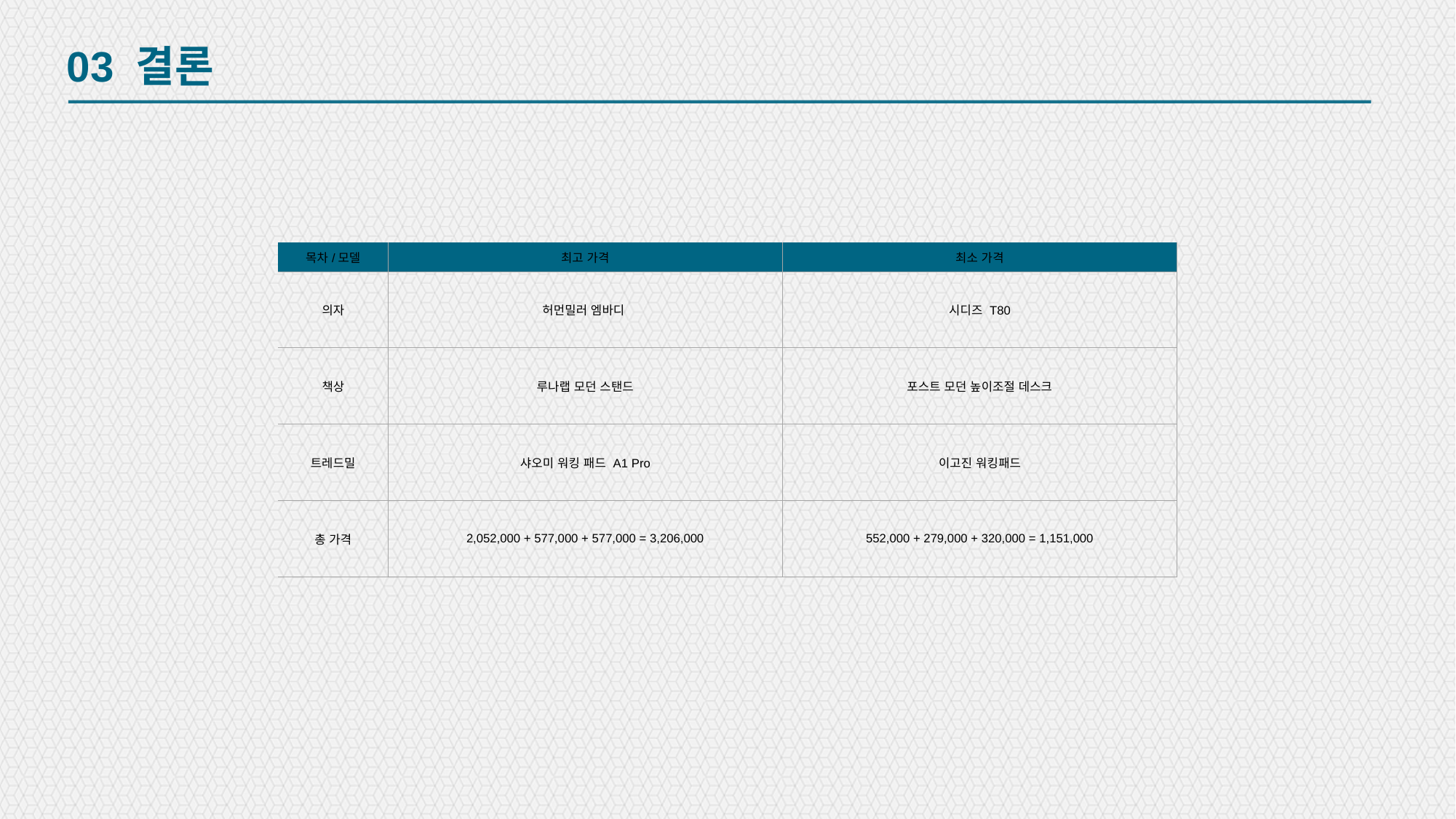

03 결론

| 목차/모델 | 최고 가격 | 최소 가격 |
| --- | --- | --- |
| 의자 | 허먼밀러 엠바디 | 시디즈 T80 |
| 책상 | 루나랩 모던 스탠드 | 포스트 모던 높이조절 데스크 |
| 트레드밀 | 샤오미 워킹 패드 A1 Pro | 이고진 워킹패드 |
| 총 가격 | 2,052,000 + 577,000 + 577,000 = 3,206,000 | 552,000 + 279,000 + 320,000 = 1,151,000 |